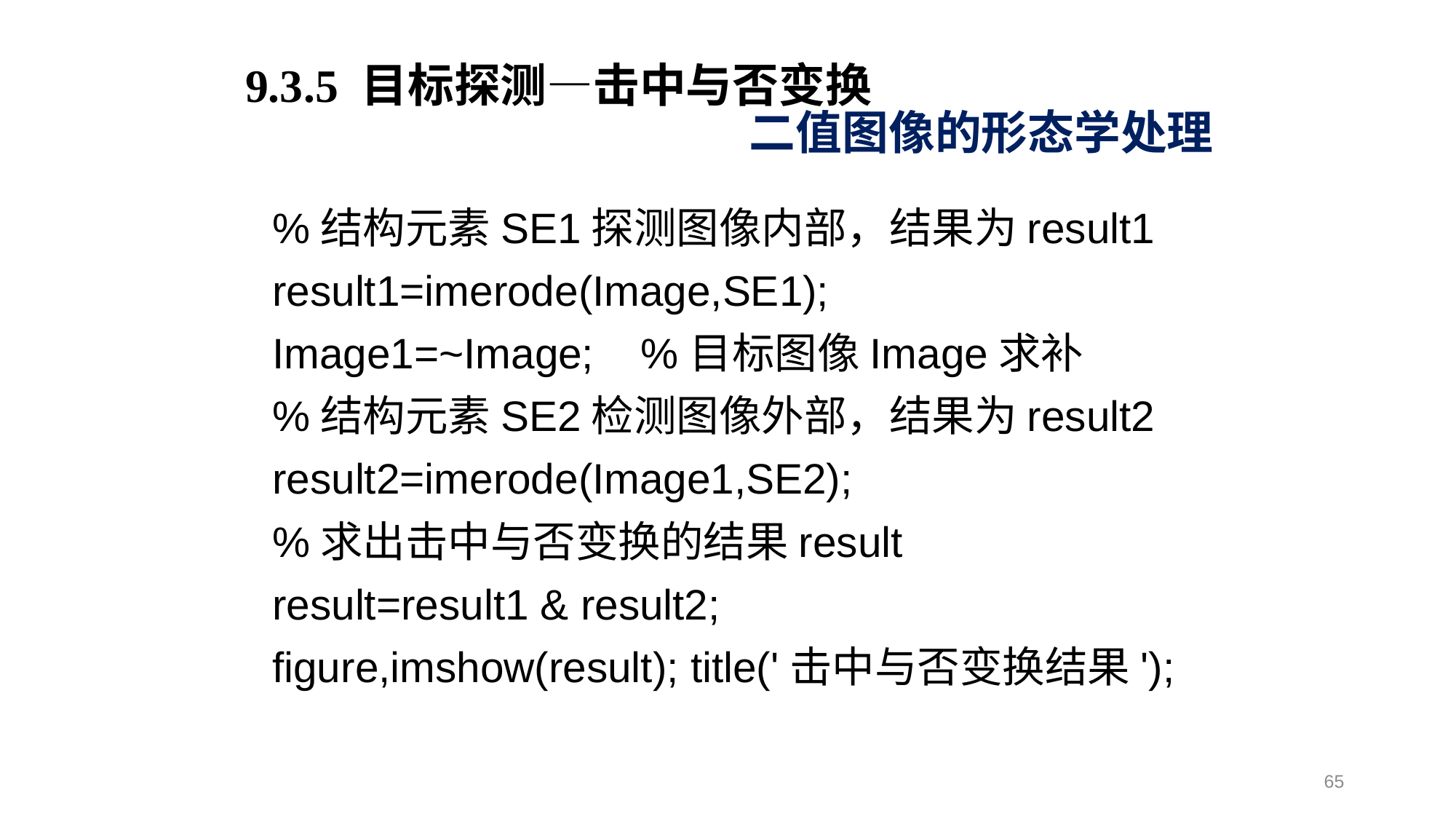

9.3.5 目标探测—击中与否变换
二值图像的形态学处理
%结构元素SE1探测图像内部，结果为result1
result1=imerode(Image,SE1);
Image1=~Image;    %目标图像Image求补
%结构元素SE2检测图像外部，结果为result2
result2=imerode(Image1,SE2);
%求出击中与否变换的结果result
result=result1 & result2;
figure,imshow(result); title('击中与否变换结果');

65